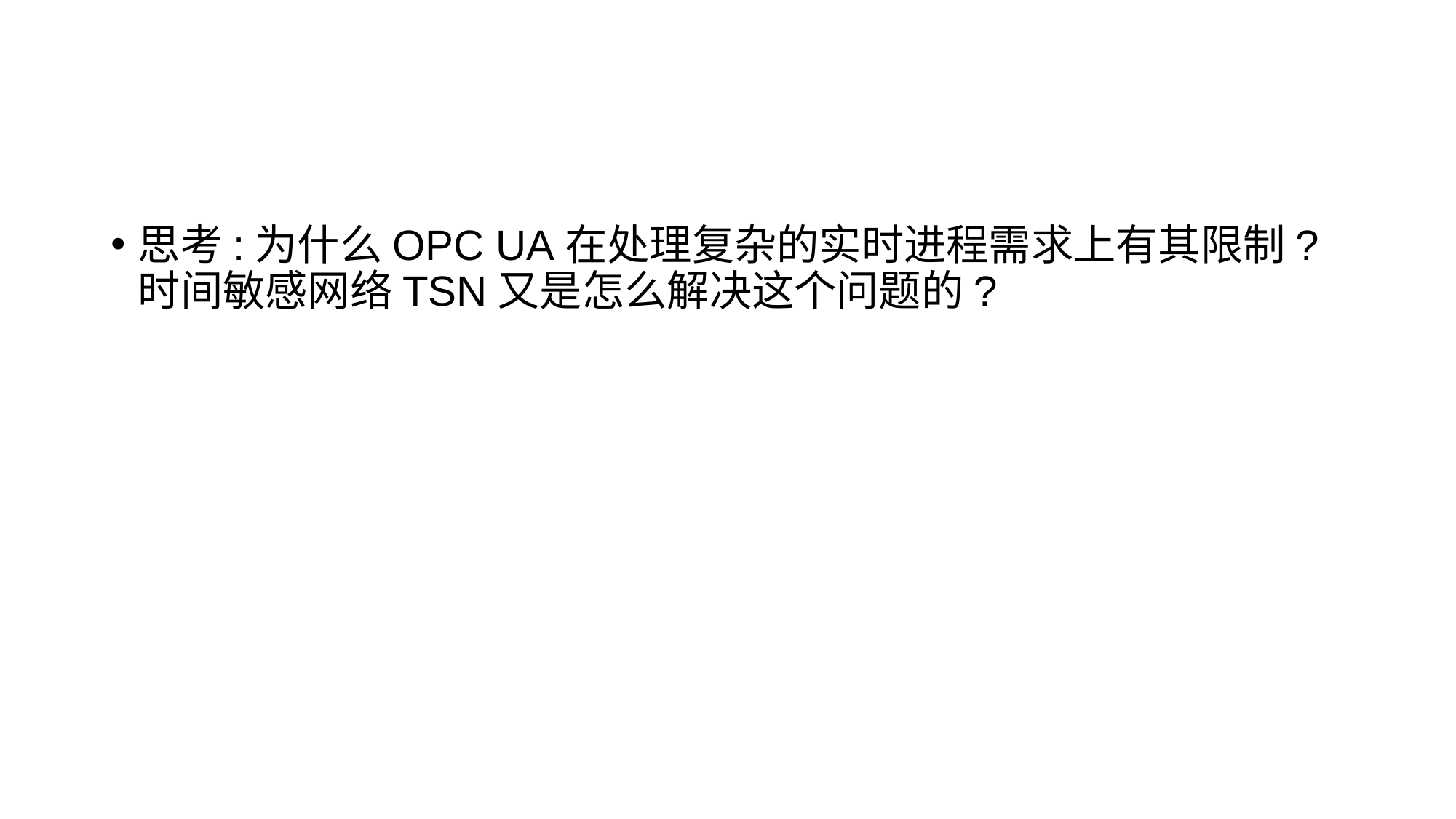

#
思考:为什么OPC UA在处理复杂的实时进程需求上有其限制?时间敏感网络TSN又是怎么解决这个问题的?